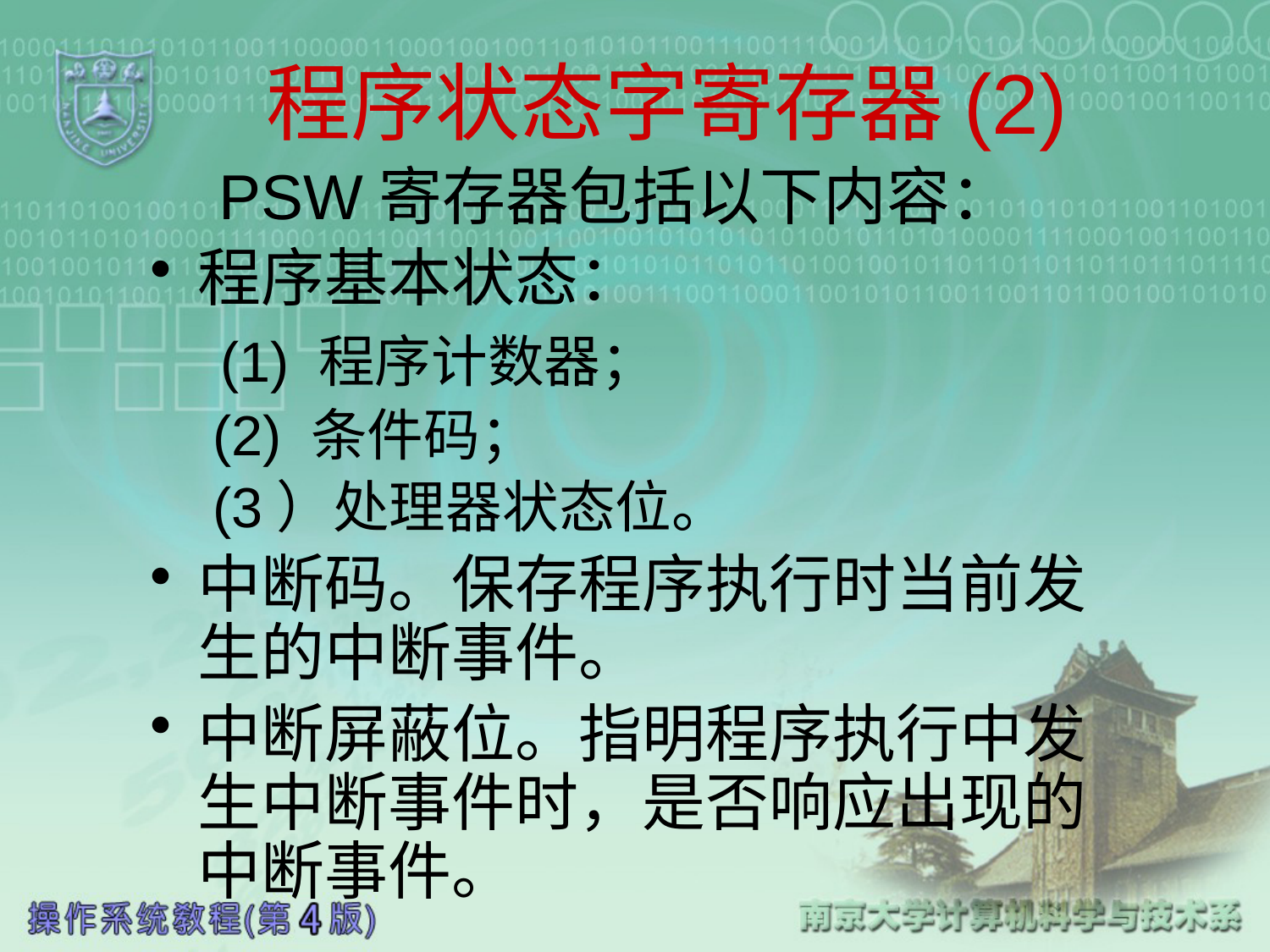

程序状态字寄存器(2)
     PSW寄存器包括以下内容：
程序基本状态：
    (1) 程序计数器；
    (2) 条件码；
    (3）处理器状态位。
中断码。保存程序执行时当前发生的中断事件。
中断屏蔽位。指明程序执行中发生中断事件时，是否响应出现的中断事件。